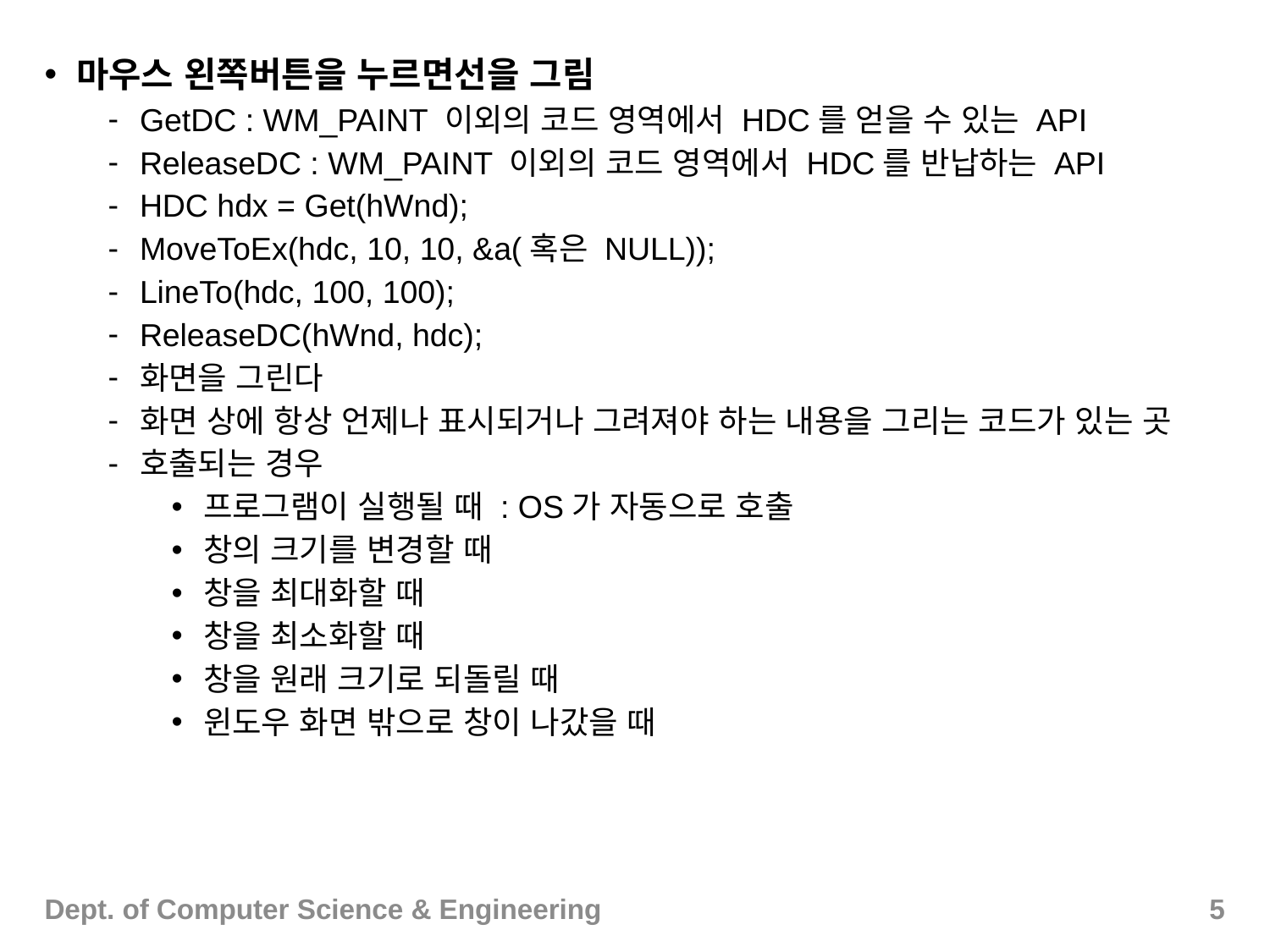

마우스 왼쪽버튼을 누르면선을 그림
GetDC : WM_PAINT 이외의 코드 영역에서 HDC를 얻을 수 있는 API
ReleaseDC : WM_PAINT 이외의 코드 영역에서 HDC를 반납하는 API
HDC hdx = Get(hWnd);
MoveToEx(hdc, 10, 10, &a(혹은 NULL));
LineTo(hdc, 100, 100);
ReleaseDC(hWnd, hdc);
화면을 그린다
화면 상에 항상 언제나 표시되거나 그려져야 하는 내용을 그리는 코드가 있는 곳
호출되는 경우
프로그램이 실행될 때 : OS가 자동으로 호출
창의 크기를 변경할 때
창을 최대화할 때
창을 최소화할 때
창을 원래 크기로 되돌릴 때
윈도우 화면 밖으로 창이 나갔을 때
Dept. of Computer Science & Engineering
5